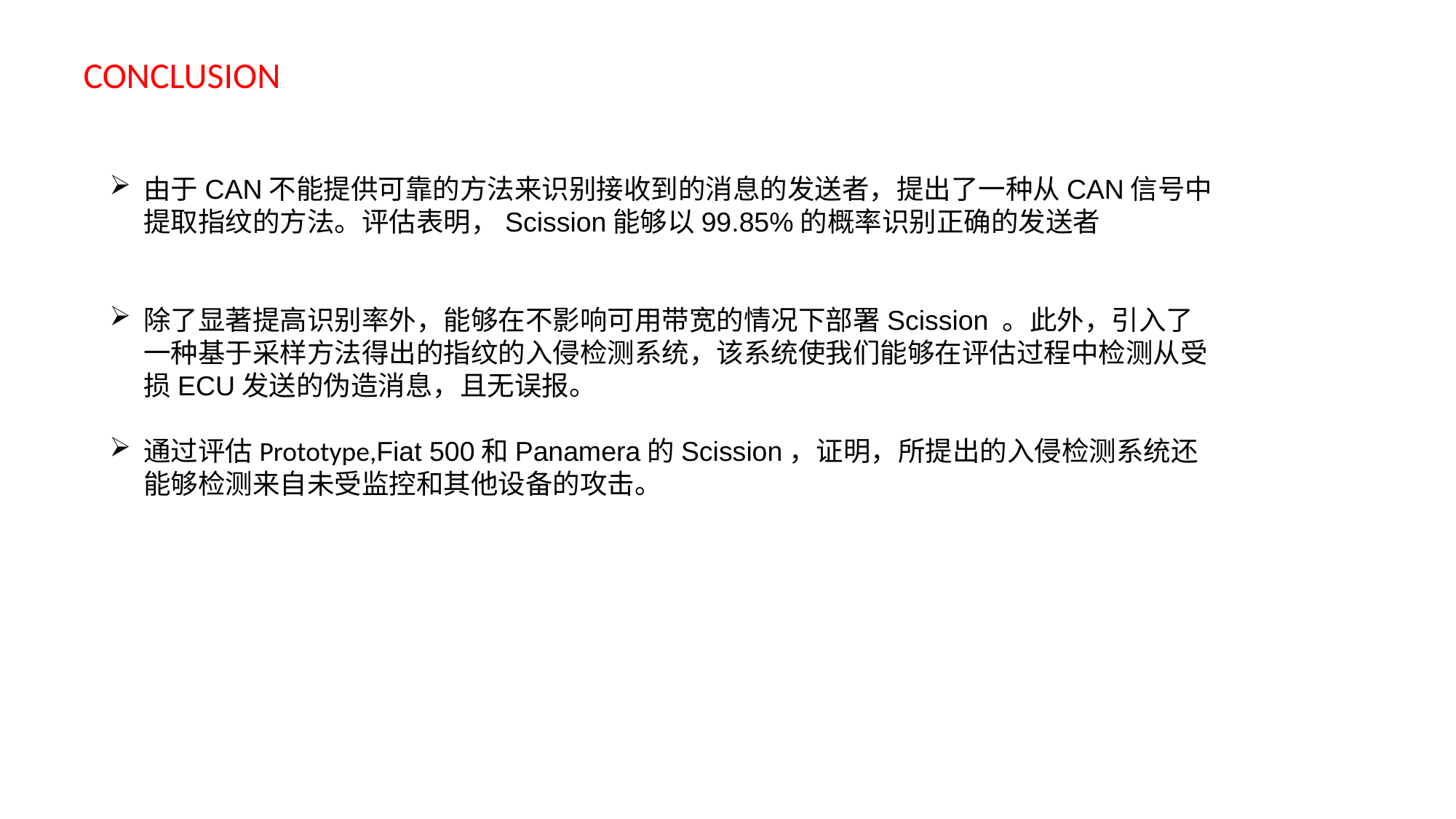

CONCLUSION
由于CAN不能提供可靠的方法来识别接收到的消息的发送者，提出了一种从CAN信号中提取指纹的方法。评估表明，Scission能够以99.85%的概率识别正确的发送者

除了显著提高识别率外，能够在不影响可用带宽的情况下部署Scission 。此外，引入了一种基于采样方法得出的指纹的入侵检测系统，该系统使我们能够在评估过程中检测从受损ECU发送的伪造消息，且无误报。

通过评估Prototype,Fiat 500和Panamera的Scission，证明，所提出的入侵检测系统还能够检测来自未受监控和其他设备的攻击。